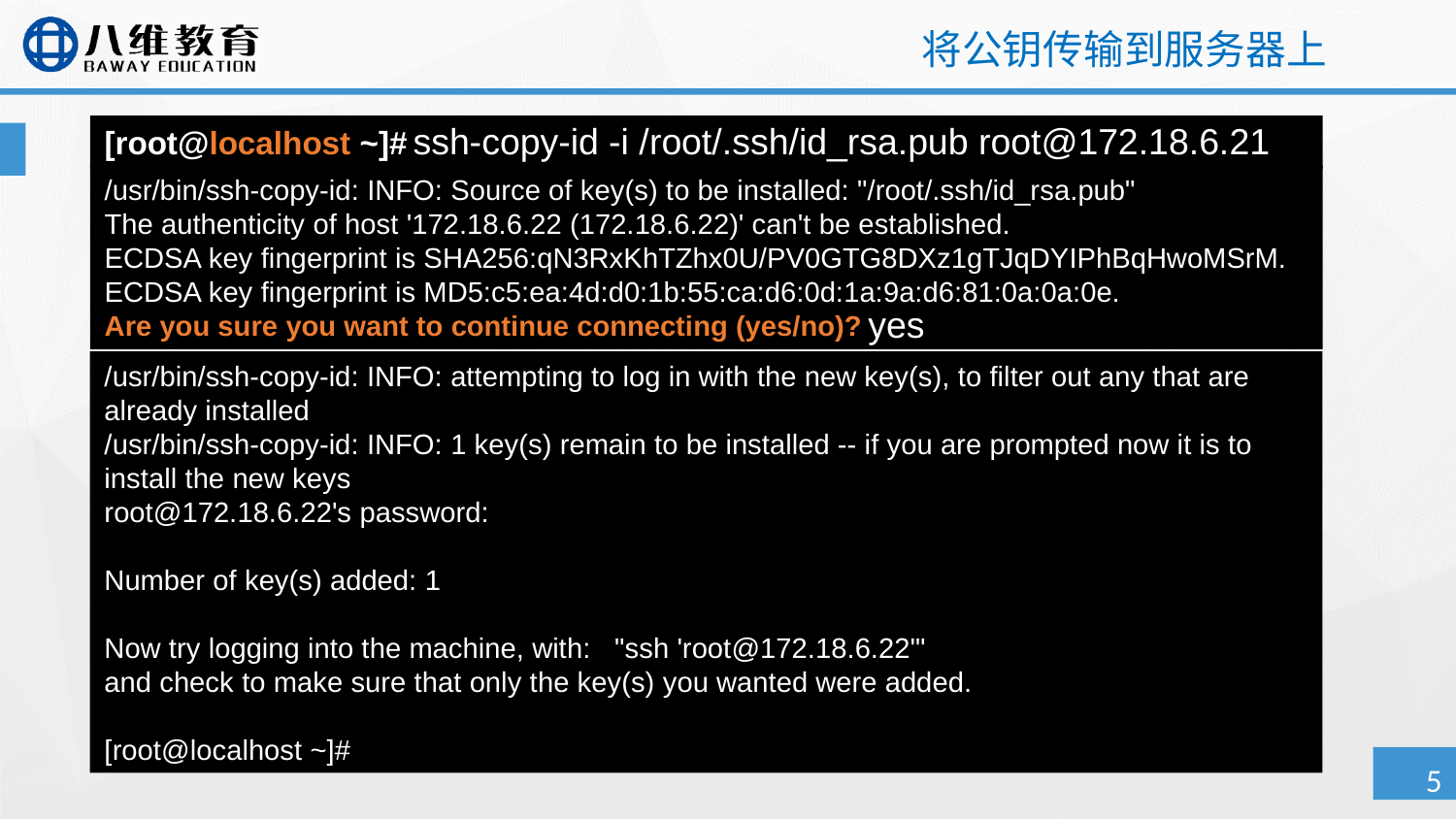

# 将公钥传输到服务器上
ssh-copy-id -i /root/.ssh/id_rsa.pub root@172.18.6.21
[root@localhost ~]#
/usr/bin/ssh-copy-id: INFO: Source of key(s) to be installed: "/root/.ssh/id_rsa.pub"
The authenticity of host '172.18.6.22 (172.18.6.22)' can't be established.
ECDSA key fingerprint is SHA256:qN3RxKhTZhx0U/PV0GTG8DXz1gTJqDYIPhBqHwoMSrM.
ECDSA key fingerprint is MD5:c5:ea:4d:d0:1b:55:ca:d6:0d:1a:9a:d6:81:0a:0a:0e.
Are you sure you want to continue connecting (yes/no)?
yes
/usr/bin/ssh-copy-id: INFO: attempting to log in with the new key(s), to filter out any that are already installed
/usr/bin/ssh-copy-id: INFO: 1 key(s) remain to be installed -- if you are prompted now it is to install the new keys
root@172.18.6.22's password:

Number of key(s) added: 1

Now try logging into the machine, with:   "ssh 'root@172.18.6.22'"
and check to make sure that only the key(s) you wanted were added.

[root@localhost ~]#